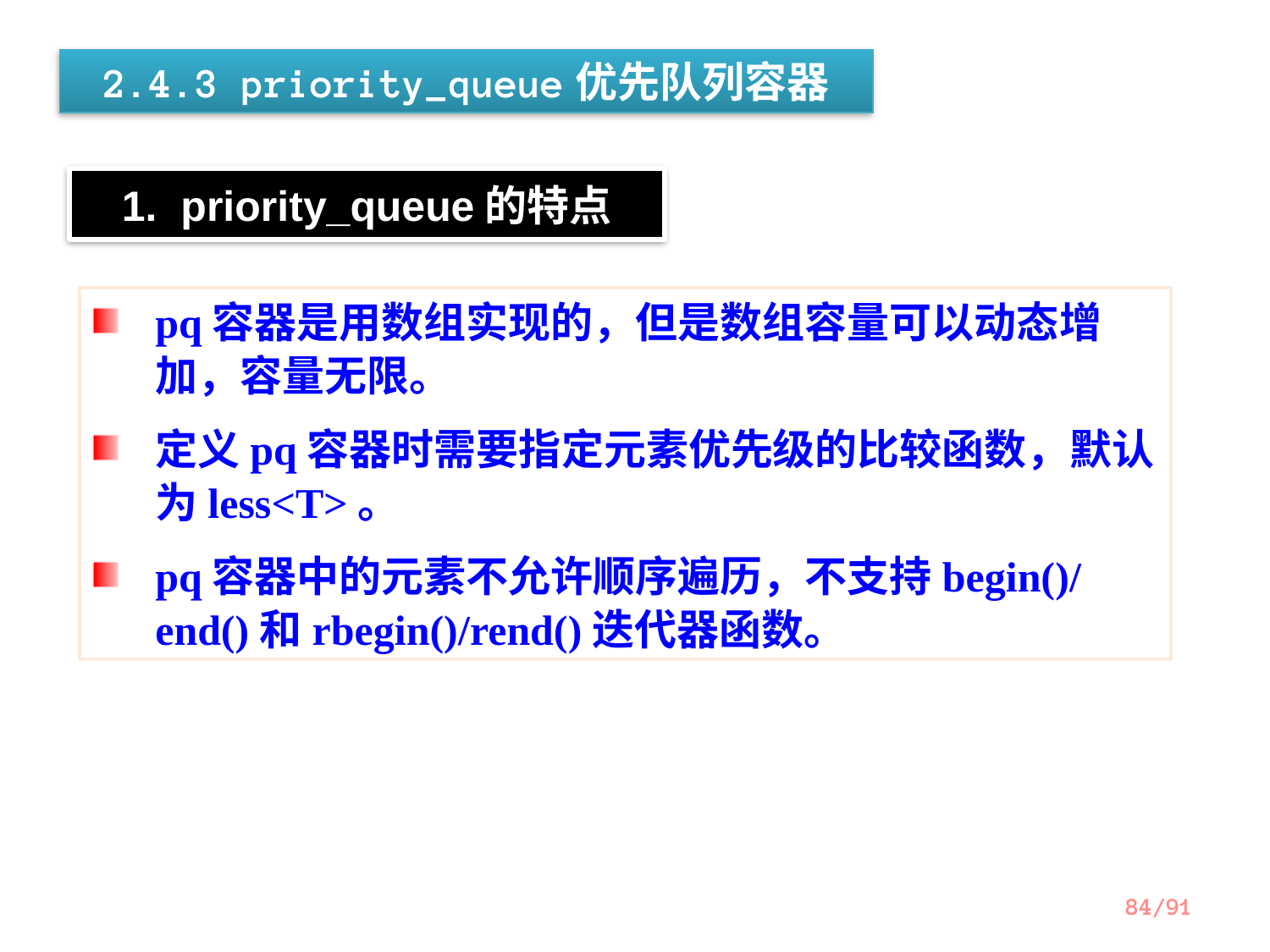

2.4.3 priority_queue优先队列容器
1.  priority_queue的特点
pq容器是用数组实现的，但是数组容量可以动态增加，容量无限。
定义pq容器时需要指定元素优先级的比较函数，默认为less<T>。
pq容器中的元素不允许顺序遍历，不支持begin()/end()和rbegin()/rend()迭代器函数。
84/91